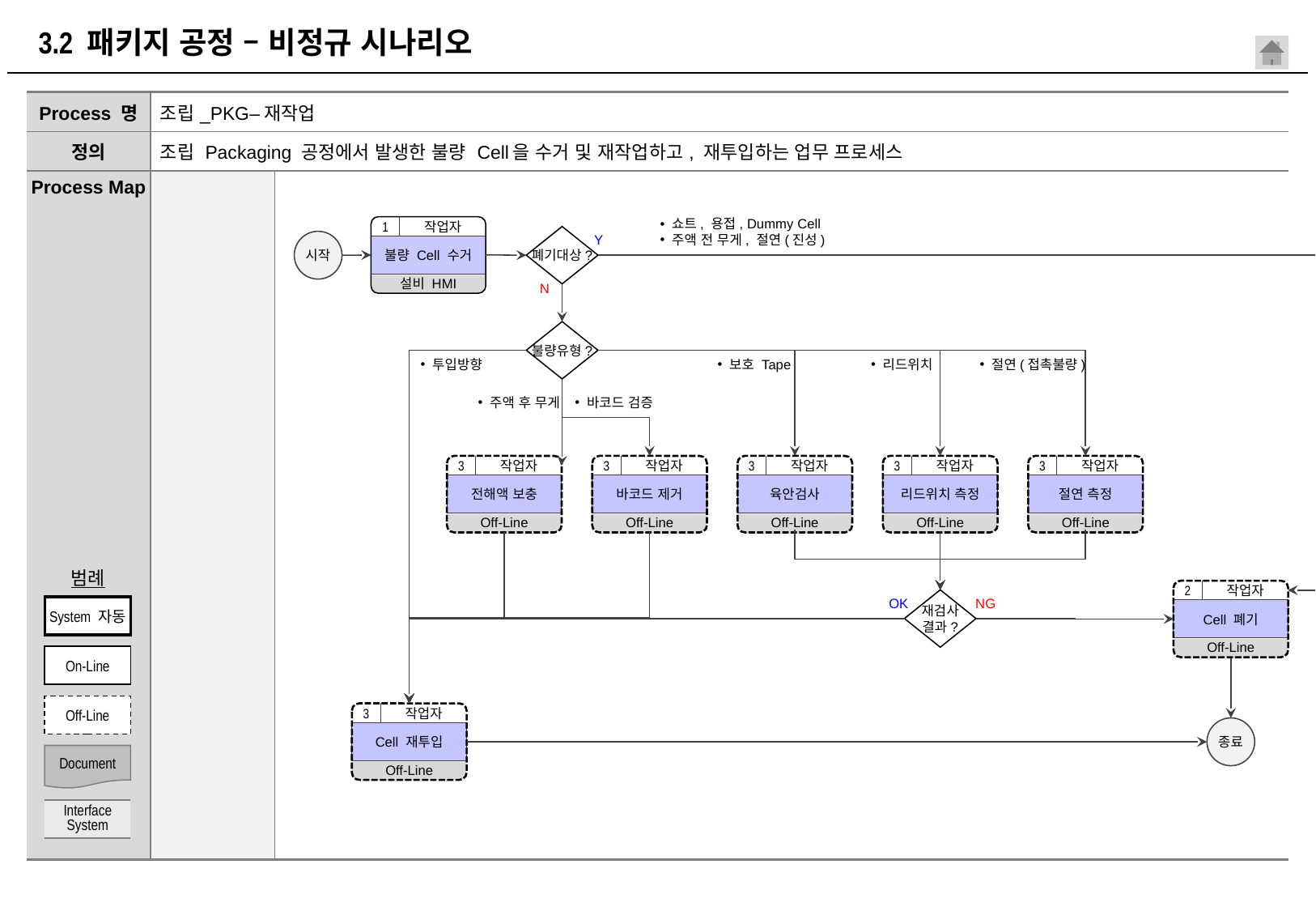

# 3.2 패키지 공정 – 비정규 시나리오

| Process 명 | 조립\_PKG–재작업 |  |
| --- | --- | --- |
| 정의 | 조립 Packaging 공정에서 발생한 불량 Cell을 수거 및 재작업하고, 재투입하는 업무 프로세스 |  |
| Process Map |  |  |
쇼트, 용접, Dummy Cell
주액 전 무게, 절연(진성)

1
작업자
불량 Cell 수거

설비 HMI
Y
폐기대상?
시작
N
불량유형?
보호 Tape
리드위치
투입방향
절연(접촉불량)
주액 후 무게
바코드 검증

3
작업자
전해액 보충

Off-Line

3
작업자
바코드 제거

Off-Line

3
작업자
육안검사

Off-Line

3
작업자
리드위치 측정

Off-Line

3
작업자
절연 측정

Off-Line
범례

2
작업자
Cell 폐기

Off-Line
OK
NG
재검사
결과?
System 자동
On-Line
Off-Line

3
작업자
Cell 재투입

Off-Line
종료
Document
| Interface System |
| --- |